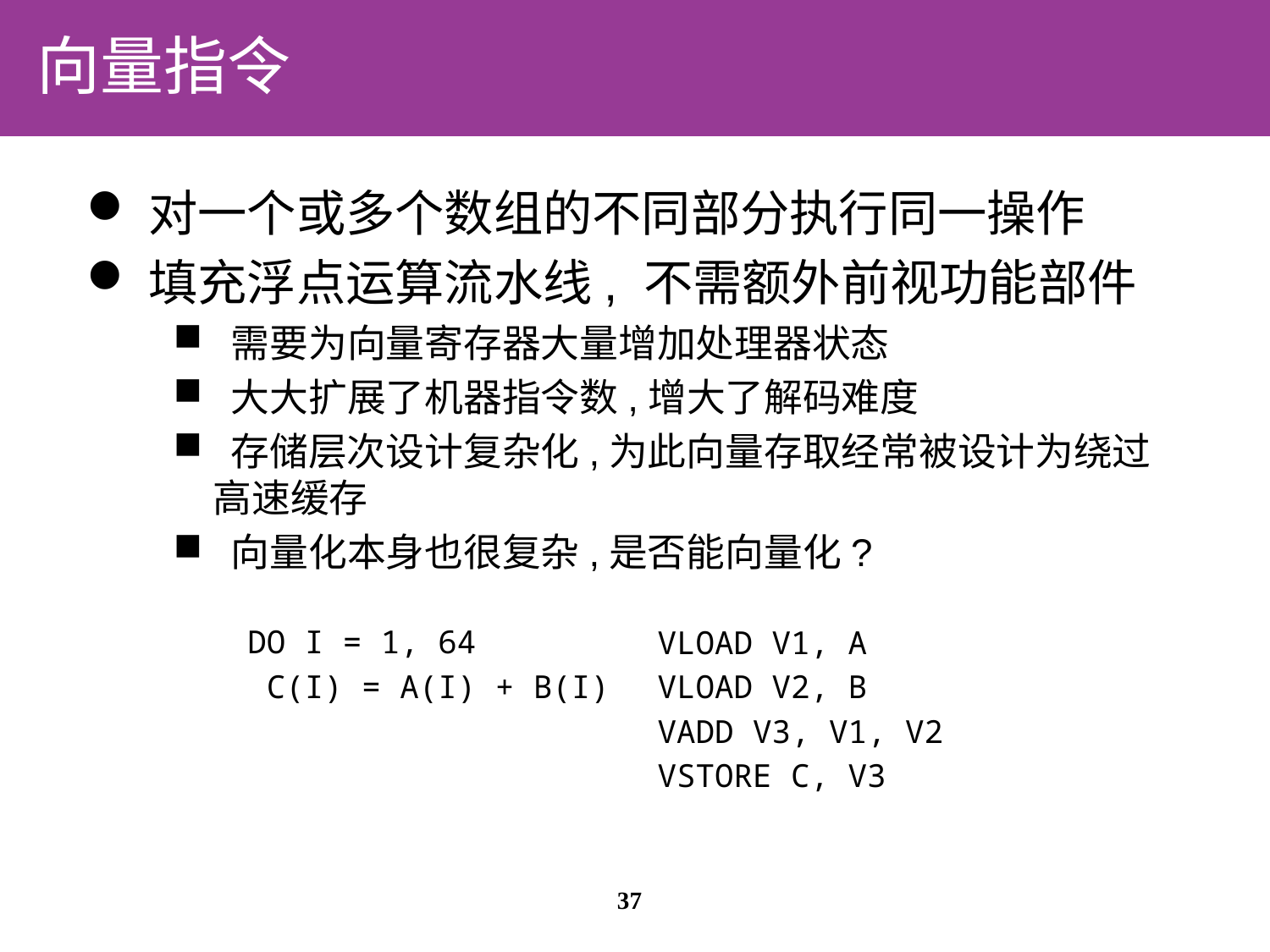

# 向量指令
对一个或多个数组的不同部分执行同一操作
填充浮点运算流水线, 不需额外前视功能部件
 需要为向量寄存器大量增加处理器状态
 大大扩展了机器指令数,增大了解码难度
 存储层次设计复杂化,为此向量存取经常被设计为绕过高速缓存
 向量化本身也很复杂,是否能向量化?

DO I = 1, 64
 C(I) = A(I) + B(I)
VLOAD V1, A
VLOAD V2, B
VADD V3, V1, V2
VSTORE C, V3
37